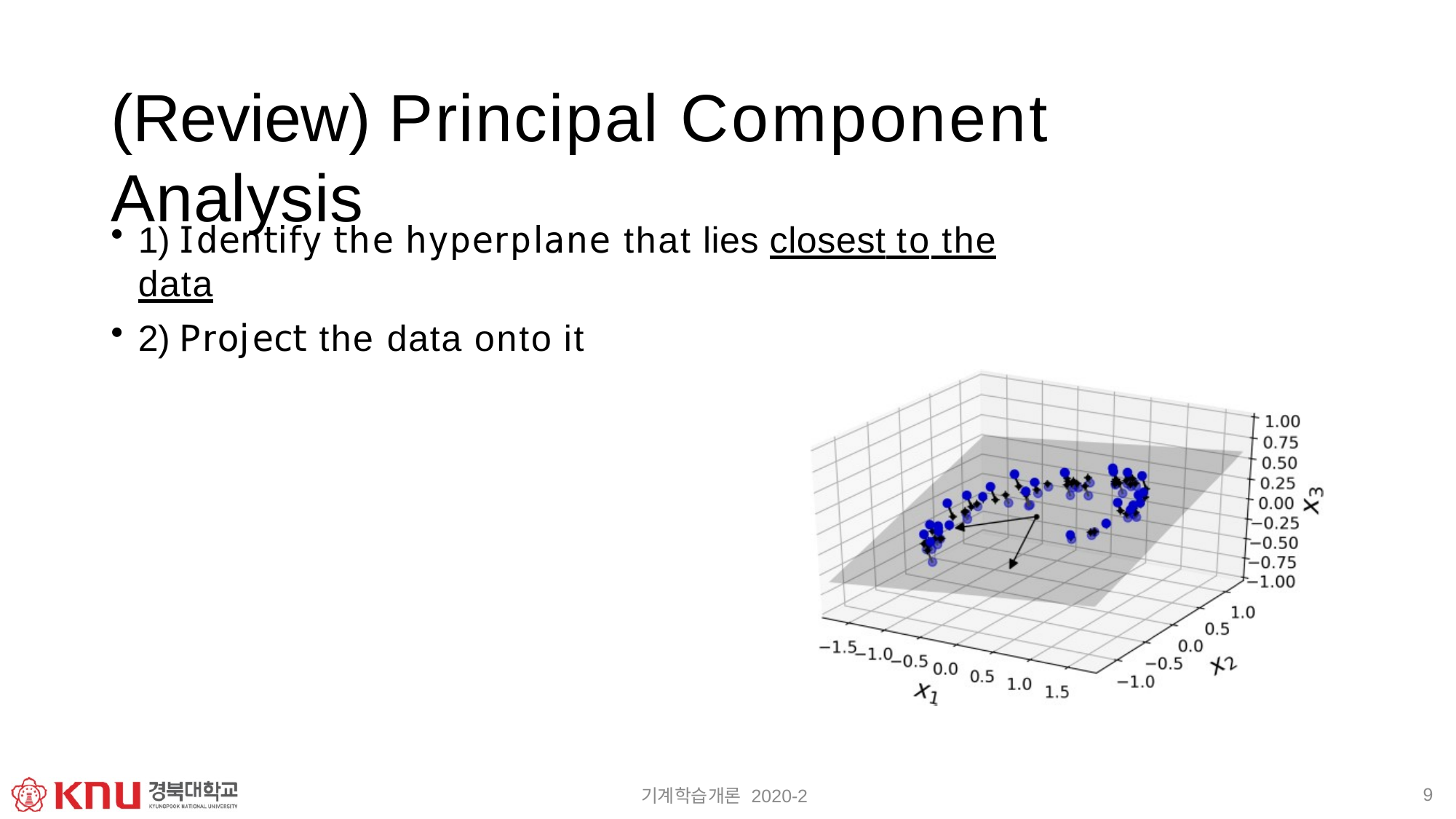

# (Review) Principal Component Analysis
1) Identify the hyperplane that lies closest to the data
2) Project the data onto it

9
기계학습개론 2020-2